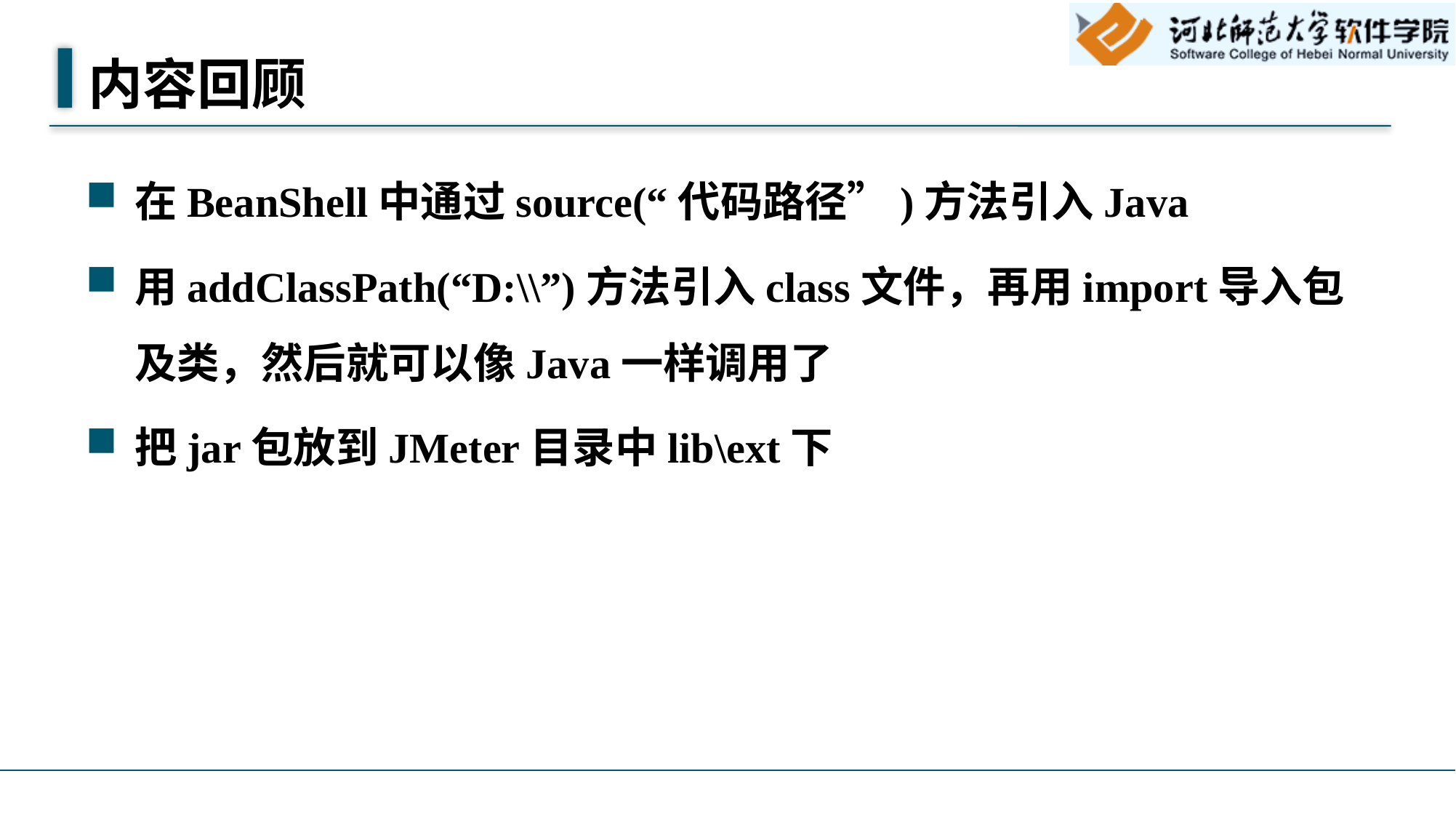

# 内容回顾
在BeanShell中通过source(“代码路径”)方法引入Java
用addClassPath(“D:\\”)方法引入class文件，再用import导入包及类，然后就可以像Java一样调用了
把jar包放到JMeter目录中lib\ext下